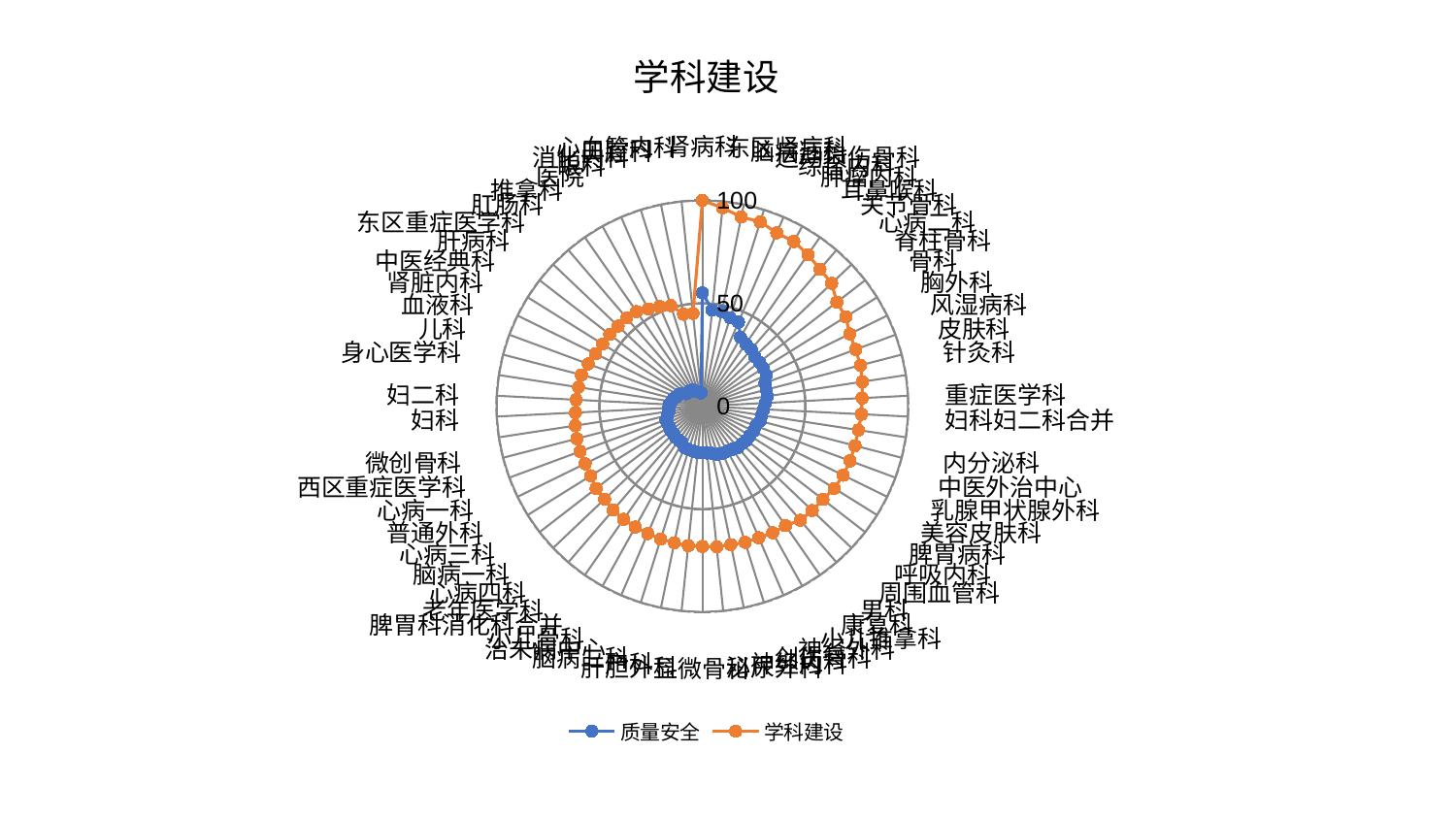

### Chart: 学科建设

| Category | 质量安全 | 学科建设 |
|---|---|---|
| 肾病科 | 55.068298777389714 | 100.0 |
| 东区肾病科 | 47.01930229800948 | 96.85860624539184 |
| 脑病三科 | 46.94668190340059 | 93.8893957821522 |
| 运动损伤骨科 | 45.07041549045101 | 93.84416182872948 |
| 综合内科 | 44.476004901613344 | 91.63290281785682 |
| 肿瘤内科 | 38.23667614481771 | 91.5093284344847 |
| 耳鼻喉科 | 36.898751168272334 | 89.76315062628541 |
| 关节骨科 | 36.39623577875992 | 87.70627095984399 |
| 心病二科 | 35.03167563152726 | 86.65243352750646 |
| 脊柱骨科 | 34.9683091311708 | 82.61963184670111 |
| 骨科 | 34.865349876159854 | 82.07437946750092 |
| 胸外科 | 34.6328684202378 | 79.72480595693118 |
| 风湿病科 | 32.456553035194204 | 79.42609093064019 |
| 皮肤科 | 32.00449610592035 | 79.26821903645316 |
| 针灸科 | 31.877608784630688 | 78.62694731556567 |
| 重症医学科 | 30.768115298323416 | 77.64429160798133 |
| 妇科妇二科合并 | 29.78498903612306 | 77.3702080405598 |
| 内分泌科 | 29.16228441109859 | 76.6823035635177 |
| 中医外治中心 | 29.02673535501548 | 76.57862940862998 |
| 乳腺甲状腺外科 | 27.640321464474066 | 76.49817234708702 |
| 美容皮肤科 | 27.61521869877737 | 76.17575716746923 |
| 脾胃病科 | 27.085467159391946 | 75.4760438055059 |
| 呼吸内科 | 27.032889361067397 | 74.04593433497494 |
| 周围血管科 | 26.522805142759232 | 73.60898790296378 |
| 男科 | 26.517959109617532 | 73.02703682953268 |
| 康复科 | 25.53605211076821 | 70.70131106674101 |
| 小儿推拿科 | 24.980085522289166 | 70.31433175554034 |
| 神经外科 | 24.901895853734324 | 69.55177401873367 |
| 创伤骨科 | 24.499201299813784 | 69.33080647312883 |
| 神经内科 | 23.395499916373073 | 68.68424552554288 |
| 泌尿外科 | 22.93129134684303 | 68.65559317111087 |
| 显微骨科 | 22.614603413336162 | 68.14479868972332 |
| 肝胆外科 | 22.55390872602854 | 68.09551857735364 |
| 产科 | 22.285716377136147 | 67.75005581801253 |
| 脑病二科 | 22.072445854228242 | 67.64933238618788 |
| 治未病中心 | 21.91364689246343 | 67.36015094945543 |
| 小儿骨科 | 20.337543323677867 | 67.14024085849859 |
| 脾胃科消化科合并 | 20.109213151793536 | 66.9837727845921 |
| 老年医学科 | 19.98307872871858 | 66.52263665707149 |
| 心病四科 | 19.485596241427267 | 65.57568870379559 |
| 脑病一科 | 19.405911774636255 | 65.32363982861447 |
| 心病三科 | 18.978427196068104 | 63.875488048969174 |
| 普通外科 | 18.896631885553123 | 63.428647424115795 |
| 心病一科 | 18.854807192405698 | 63.34136109022878 |
| 西区重症医学科 | 17.485667201247185 | 62.96129608699044 |
| 微创骨科 | 16.520713066980978 | 62.494833144272775 |
| 妇科 | 16.308298377102595 | 61.75353989348231 |
| 妇二科 | 16.202304658008508 | 61.43438310695822 |
| 身心医学科 | 15.076172605775275 | 60.85298085564142 |
| 儿科 | 14.519596943843998 | 60.684002987536076 |
| 血液科 | 13.388281674476863 | 59.15767843245242 |
| 肾脏内科 | 12.805637803869349 | 57.74493569923477 |
| 中医经典科 | 11.817775645240319 | 57.09129019383397 |
| 肝病科 | 9.8350007806657 | 56.93490057122049 |
| 东区重症医学科 | 9.71084228113997 | 56.488530855935714 |
| 肛肠科 | 9.693170128090124 | 56.4730212461353 |
| 推拿科 | 9.43598866774509 | 56.0143584968443 |
| 医院 | 8.985550165897498 | 54.05932931801707 |
| 眼科 | 7.644373915984071 | 52.66342943070468 |
| 消化内科 | 7.405861078276169 | 51.21809879980146 |
| 口腔科 | 7.11609414934679 | 45.66915413979657 |
| 心血管内科 | 6.449558131179515 | 45.284243792529196 |
65